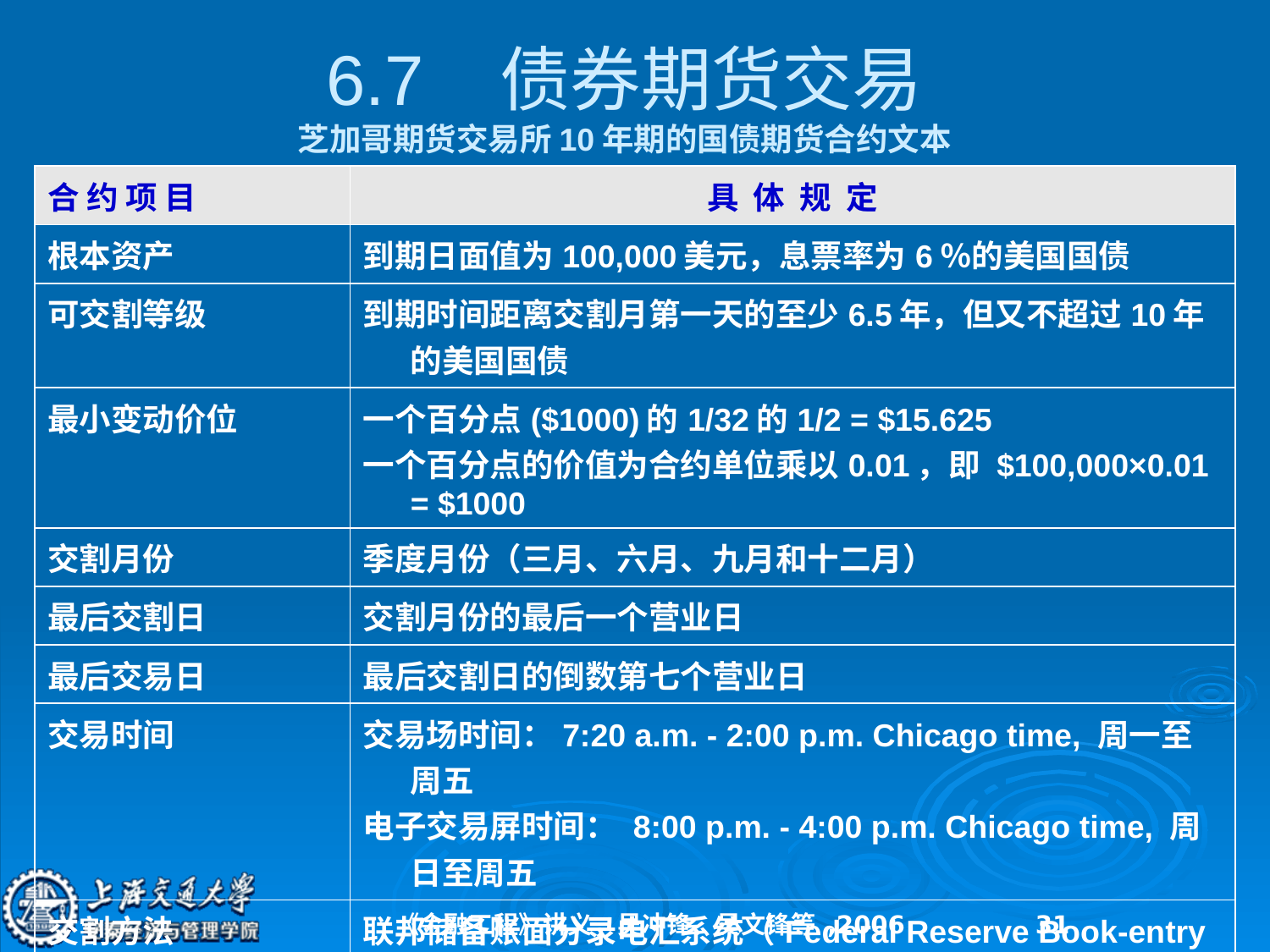

# 6.7   债券期货交易 芝加哥期货交易所10年期的国债期货合约文本
| 合 约 项 目 | 具 体 规 定 |
| --- | --- |
| 根本资产 | 到期日面值为100,000美元，息票率为6％的美国国债 |
| 可交割等级 | 到期时间距离交割月第一天的至少6.5年，但又不超过10年的美国国债 |
| 最小变动价位 | 一个百分点($1000)的1/32的1/2 = $15.625 一个百分点的价值为合约单位乘以0.01，即 $100,000×0.01 = $1000 |
| 交割月份 | 季度月份（三月、六月、九月和十二月） |
| 最后交割日 | 交割月份的最后一个营业日 |
| 最后交易日 | 最后交割日的倒数第七个营业日 |
| 交易时间 | 交易场时间：7:20 a.m. - 2:00 p.m. Chicago time, 周一至周五 电子交易屏时间： 8:00 p.m. - 4:00 p.m. Chicago time, 周日至周五 |
| 交割方法 | 联邦储备账面分录电汇系统（Federal Reserve Book-entry Wire-transfer System） |